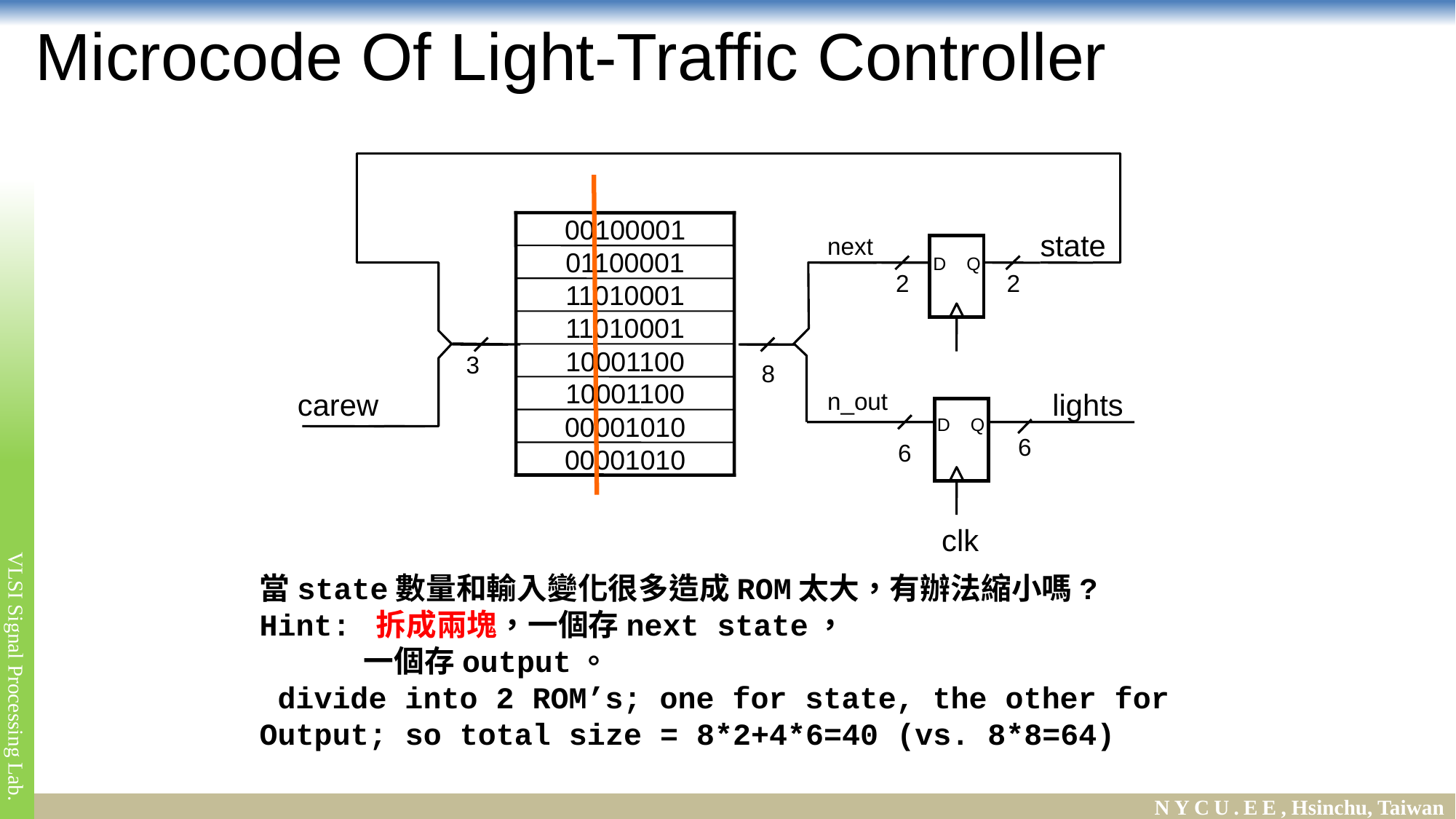

# Microcode Of Light-Traffic Controller

00100001

state
next

01100001

D
Q

2
2
11010001

11010001

10001100

3
8
10001100

carew
lights
n_out

00001010

D
Q

6
6
00001010

clk
當state數量和輸入變化很多造成ROM太大，有辦法縮小嗎?
Hint: 拆成兩塊，一個存next state，
              一個存output。
 divide into 2 ROM’s; one for state, the other for
Output; so total size = 8*2+4*6=40 (vs. 8*8=64)